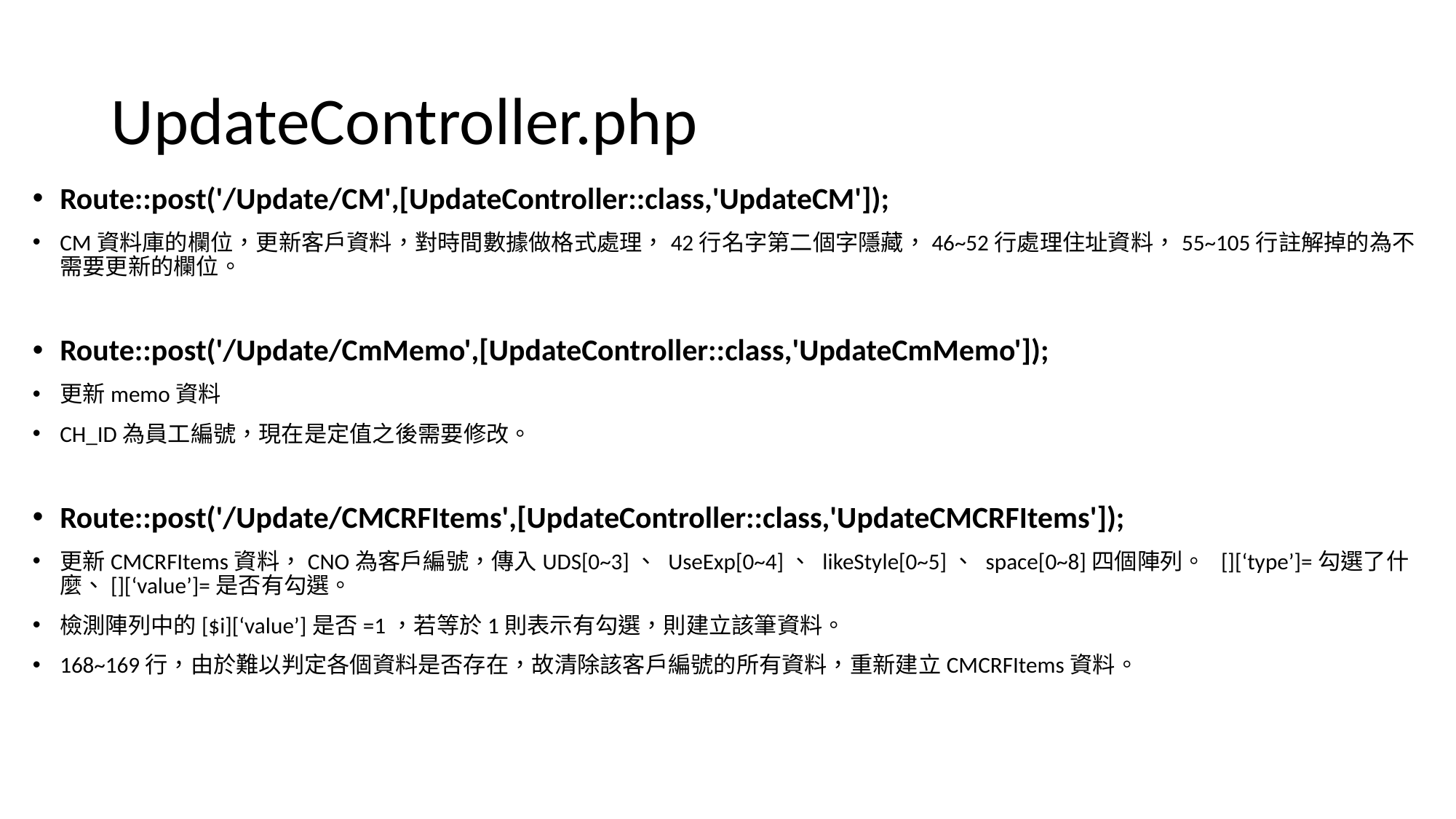

# UpdateController.php
Route::post('/Update/CM',[UpdateController::class,'UpdateCM']);
CM資料庫的欄位，更新客戶資料，對時間數據做格式處理，42行名字第二個字隱藏，46~52行處理住址資料，55~105行註解掉的為不需要更新的欄位。

Route::post('/Update/CmMemo',[UpdateController::class,'UpdateCmMemo']);
更新memo資料
CH_ID為員工編號，現在是定值之後需要修改。

Route::post('/Update/CMCRFItems',[UpdateController::class,'UpdateCMCRFItems']);
更新CMCRFItems資料，CNO為客戶編號，傳入UDS[0~3]、 UseExp[0~4]、 likeStyle[0~5]、 space[0~8]四個陣列。  [][‘type’]=勾選了什麼、[][‘value’]=是否有勾選。
檢測陣列中的[$i][‘value’]是否=1，若等於1則表示有勾選，則建立該筆資料。
168~169行，由於難以判定各個資料是否存在，故清除該客戶編號的所有資料，重新建立CMCRFItems資料。